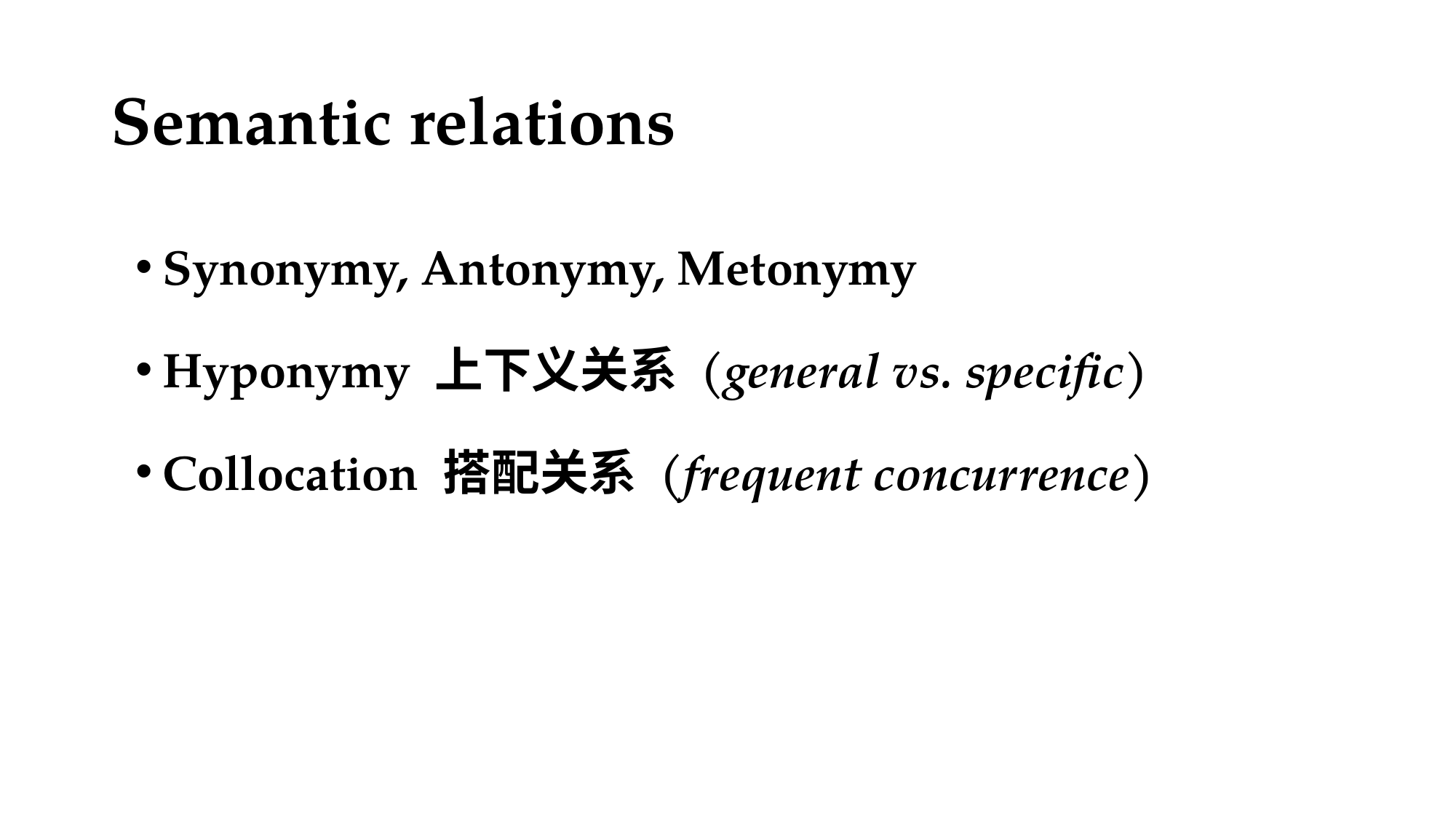

# Semantic relations
Synonymy, Antonymy, Metonymy
Hyponymy 上下义关系 (general vs. specific)
Collocation 搭配关系 (frequent concurrence)